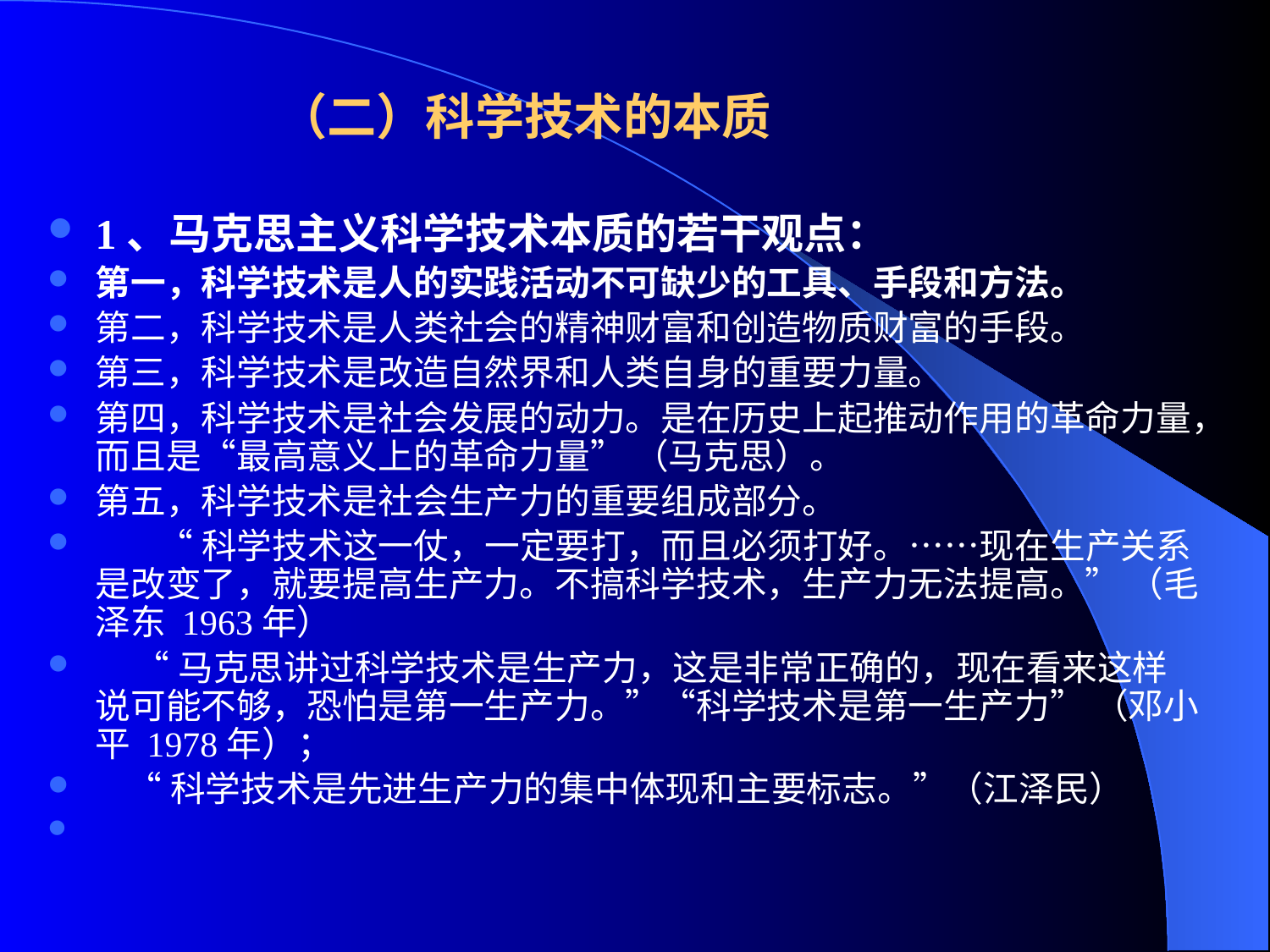

# （二）科学技术的本质
1、马克思主义科学技术本质的若干观点：
第一，科学技术是人的实践活动不可缺少的工具、手段和方法。
第二，科学技术是人类社会的精神财富和创造物质财富的手段。
第三，科学技术是改造自然界和人类自身的重要力量。
第四，科学技术是社会发展的动力。是在历史上起推动作用的革命力量，而且是“最高意义上的革命力量” （马克思）。
第五，科学技术是社会生产力的重要组成部分。
        “科学技术这一仗，一定要打，而且必须打好。……现在生产关系是改变了，就要提高生产力。不搞科学技术，生产力无法提高。” （毛泽东 1963年）
     “马克思讲过科学技术是生产力，这是非常正确的，现在看来这样说可能不够，恐怕是第一生产力。”“科学技术是第一生产力” （邓小平 1978年）；
    “科学技术是先进生产力的集中体现和主要标志。”（江泽民）